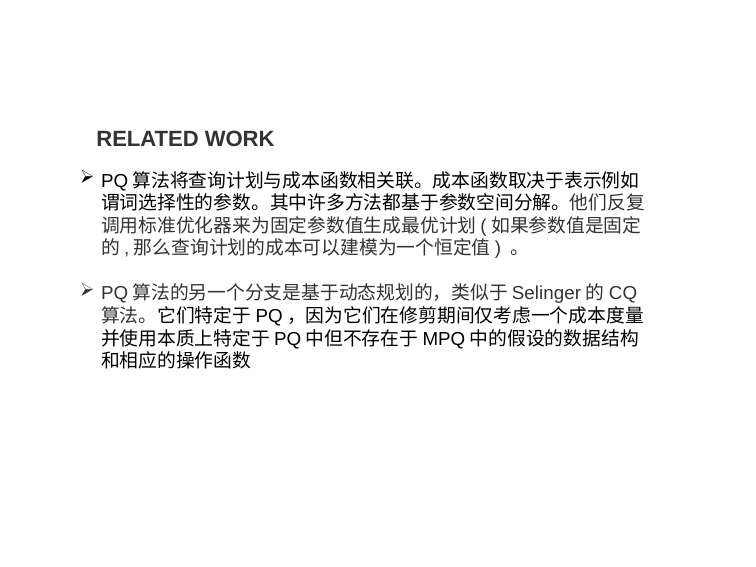

RELATED WORK

PQ算法将查询计划与成本函数相关联。成本函数取决于表示例如谓词选择性的参数。其中许多方法都基于参数空间分解。他们反复调用标准优化器来为固定参数值生成最优计划(如果参数值是固定的,那么查询计划的成本可以建模为一个恒定值) 。

PQ算法的另一个分支是基于动态规划的，类似于Selinger的CQ算法。它们特定于PQ，因为它们在修剪期间仅考虑一个成本度量并使用本质上特定于PQ中但不存在于MPQ中的假设的数据结构和相应的操作函数